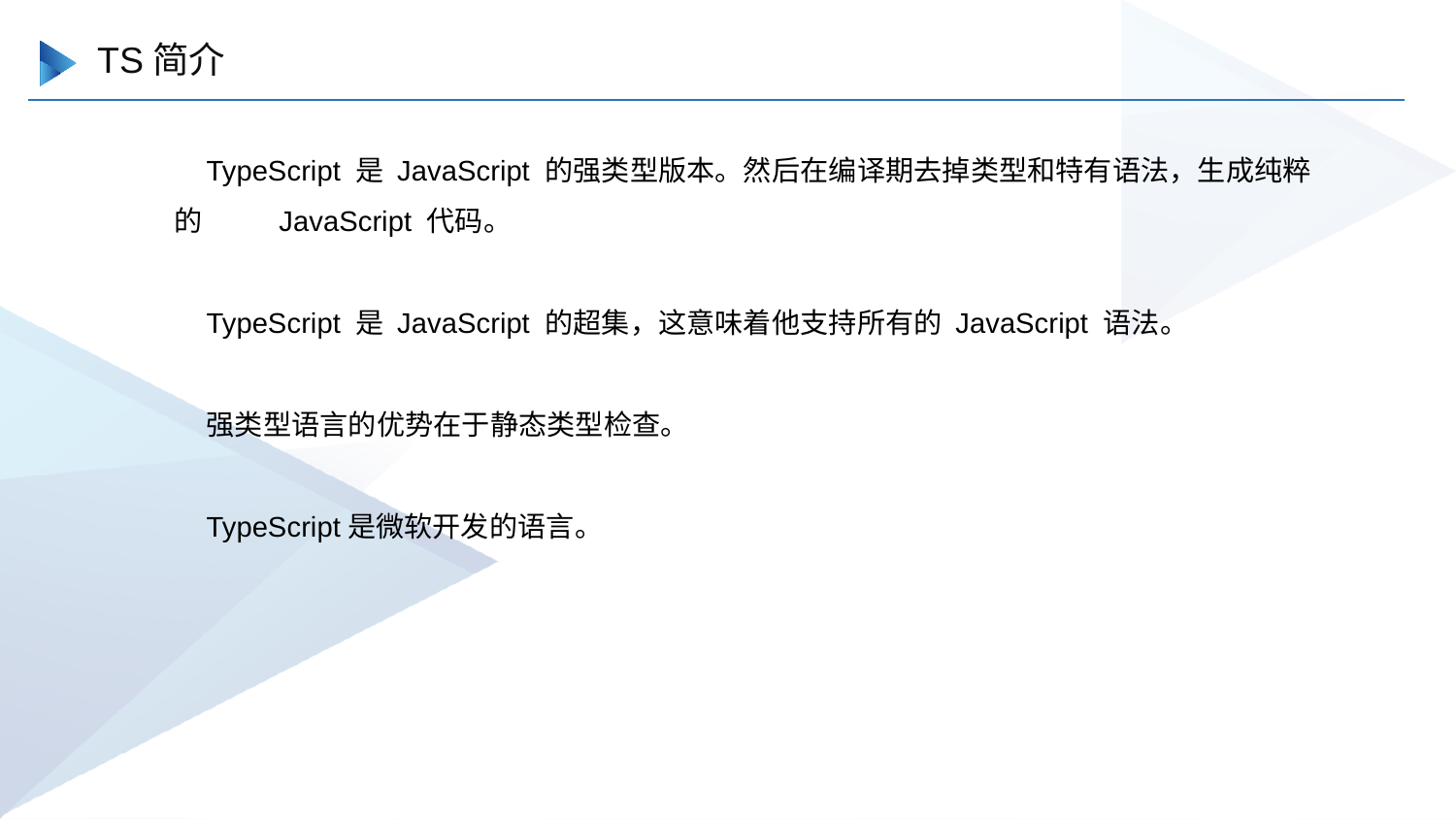

TS简介
    TypeScript 是 JavaScript 的强类型版本。然后在编译期去掉类型和特有语法，生成纯粹的           JavaScript 代码。

    TypeScript 是 JavaScript 的超集，这意味着他支持所有的 JavaScript 语法。

    强类型语言的优势在于静态类型检查。

    TypeScript是微软开发的语言。